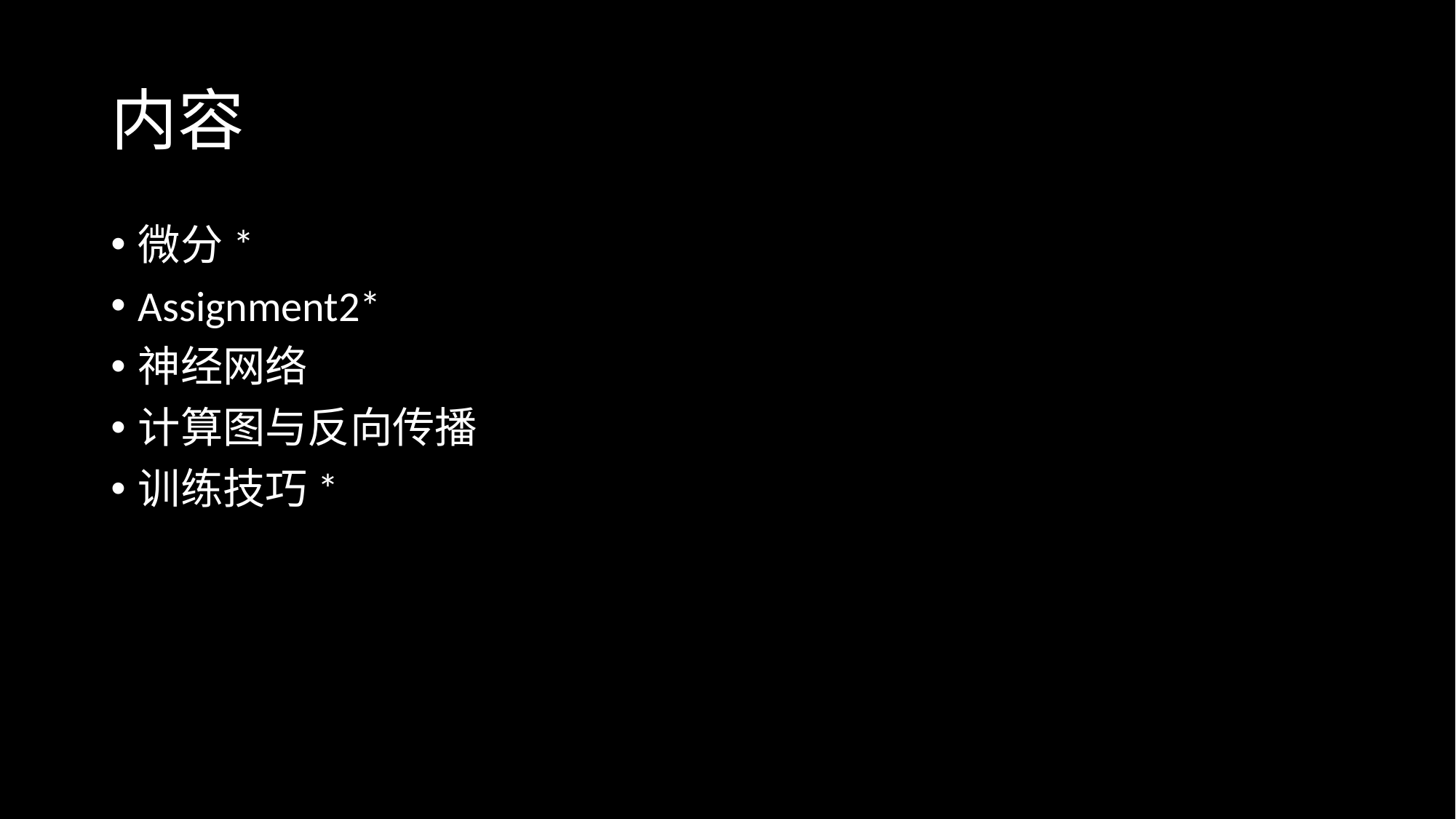

# 内容
微分*
Assignment2*
神经网络
计算图与反向传播
训练技巧*